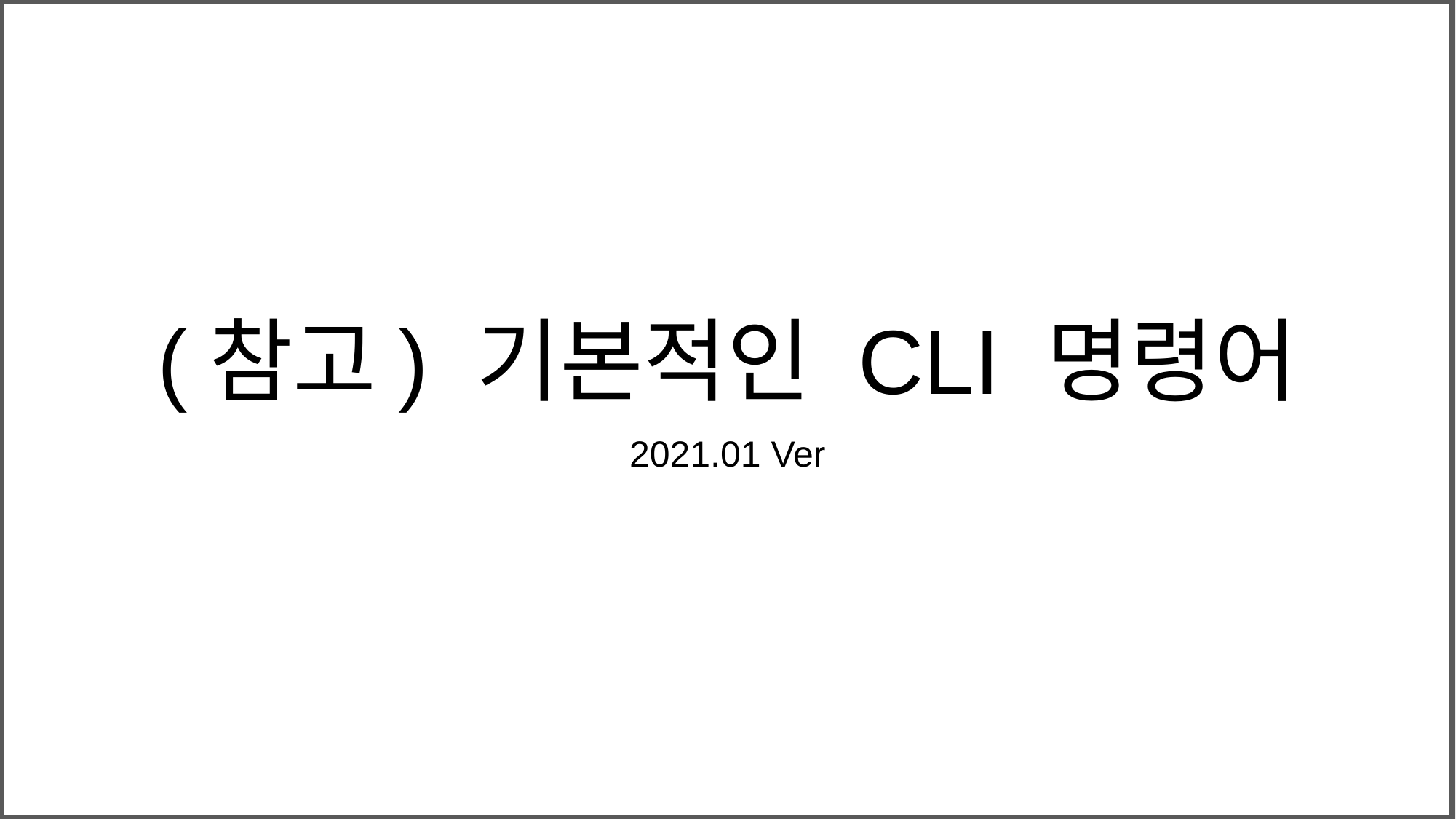

# (참고) 기본적인 CLI 명령어
2021.01 Ver